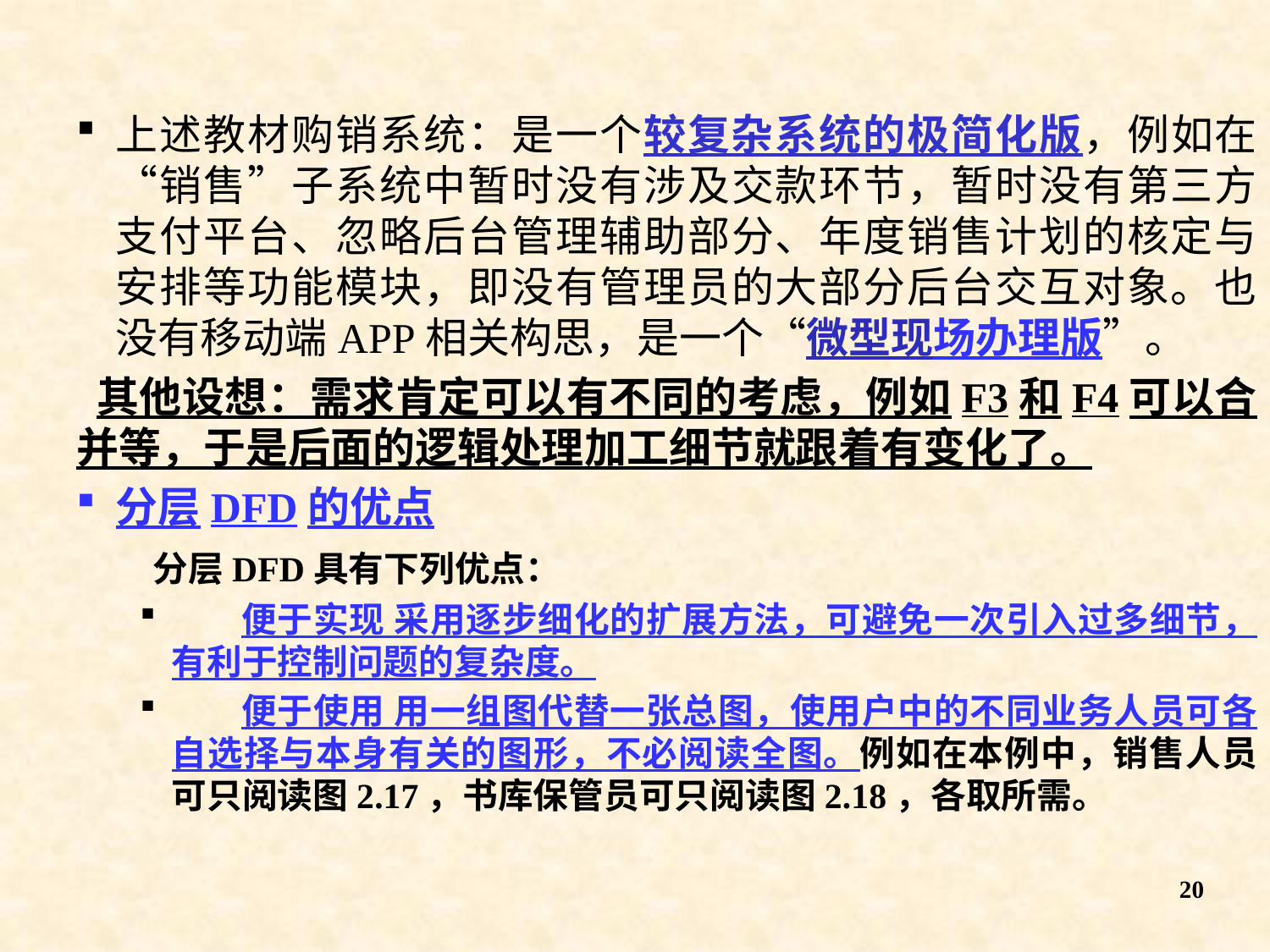

上述教材购销系统：是一个较复杂系统的极简化版，例如在“销售”子系统中暂时没有涉及交款环节，暂时没有第三方支付平台、忽略后台管理辅助部分、年度销售计划的核定与安排等功能模块，即没有管理员的大部分后台交互对象。也没有移动端APP相关构思，是一个“微型现场办理版”。
 其他设想：需求肯定可以有不同的考虑，例如F3和F4可以合并等，于是后面的逻辑处理加工细节就跟着有变化了。
分层DFD的优点
       分层DFD具有下列优点：
       便于实现 采用逐步细化的扩展方法，可避免一次引入过多细节，有利于控制问题的复杂度。
       便于使用 用一组图代替一张总图，使用户中的不同业务人员可各自选择与本身有关的图形，不必阅读全图。例如在本例中，销售人员可只阅读图2.17，书库保管员可只阅读图2.18，各取所需。

20